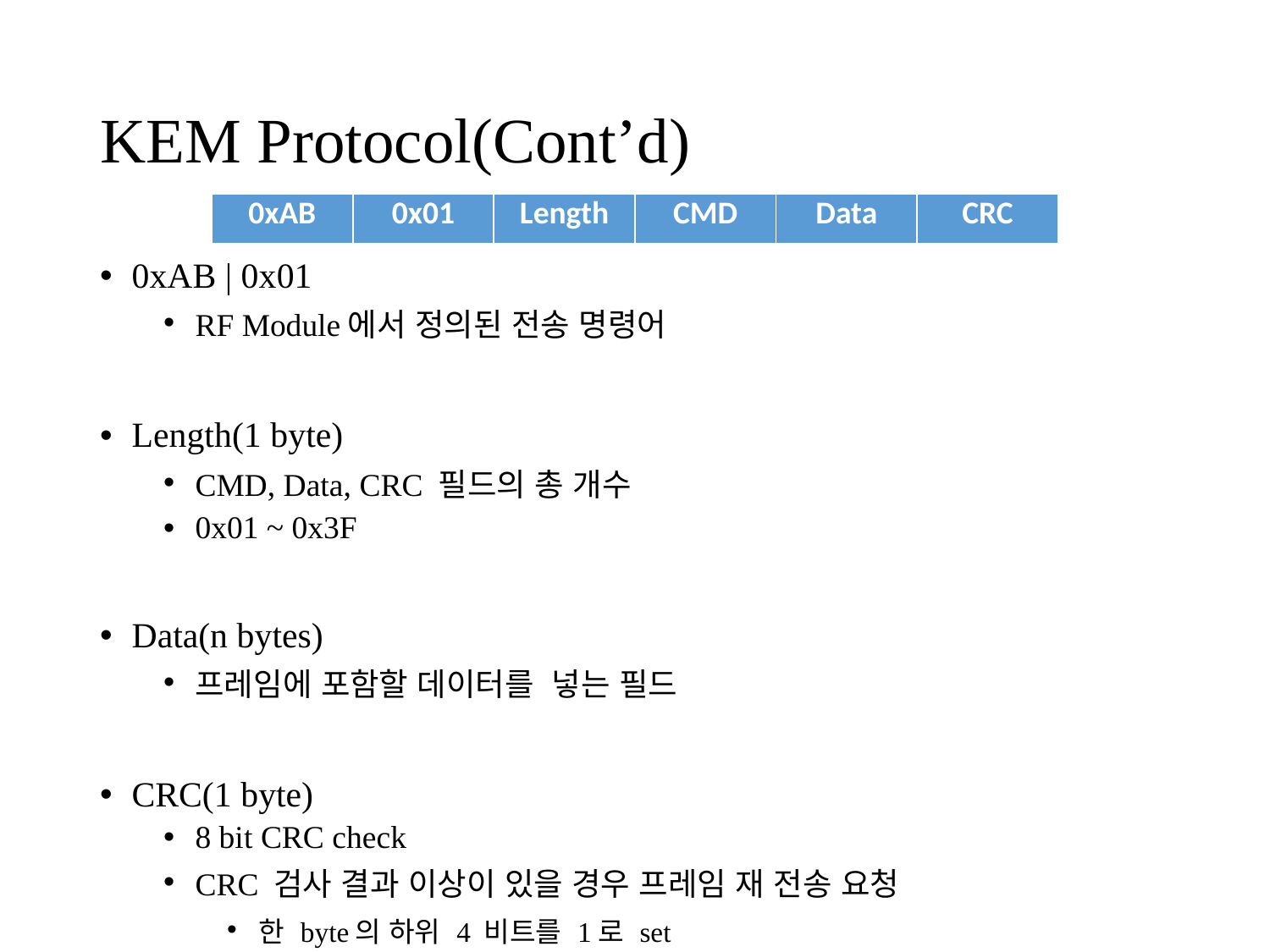

# KEM Protocol(Cont’d)
| 0xAB | 0x01 | Length | CMD | Data | CRC |
| --- | --- | --- | --- | --- | --- |
0xAB | 0x01
RF Module에서 정의된 전송 명령어

Length(1 byte)
CMD, Data, CRC 필드의 총 개수
0x01 ~ 0x3F

Data(n bytes)
프레임에 포함할 데이터를  넣는 필드

CRC(1 byte)
8 bit CRC check
CRC 검사 결과 이상이 있을 경우 프레임 재 전송 요청
한 byte의 하위 4 비트를 1로 set